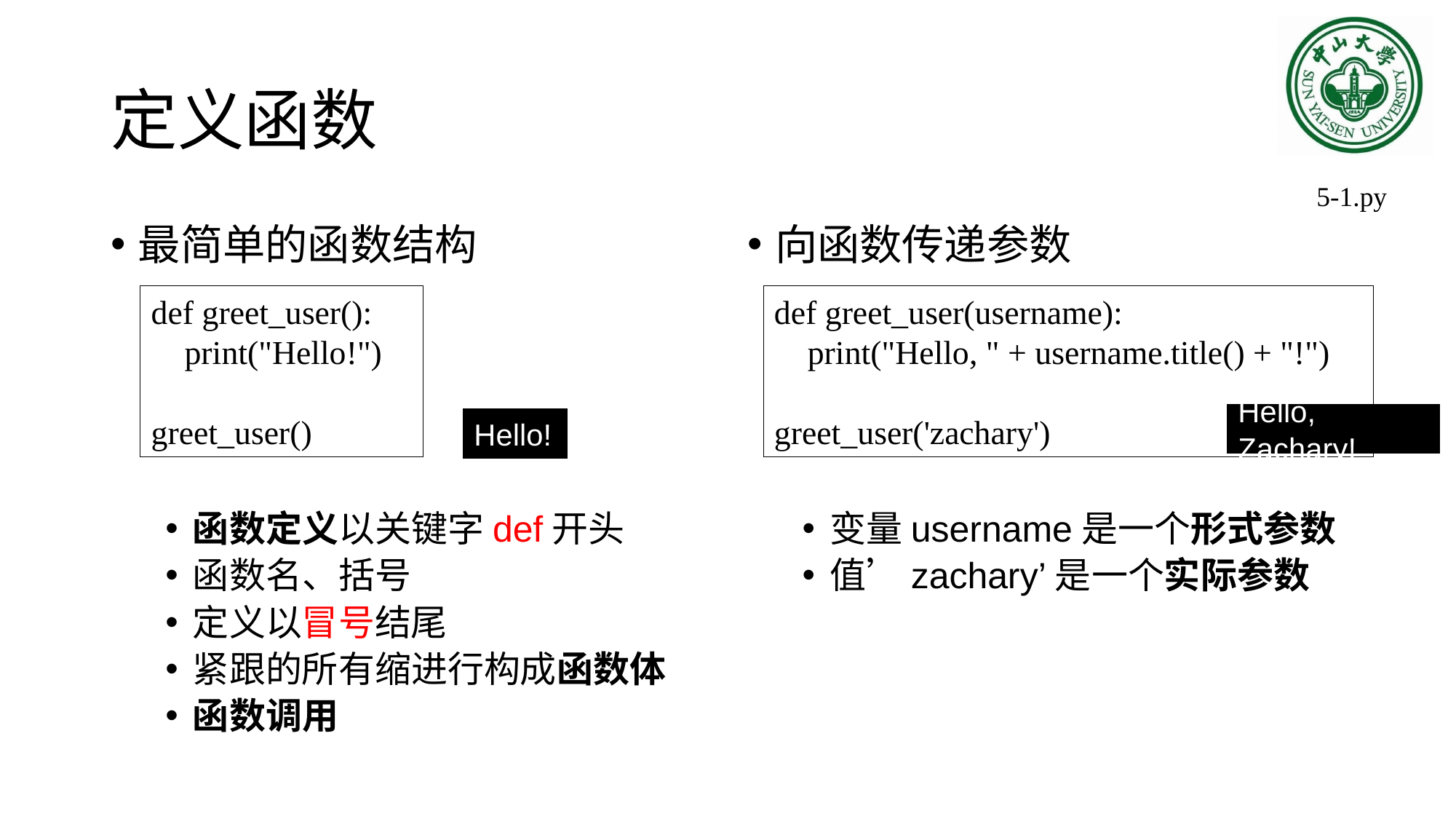

# 定义函数
5-1.py
最简单的函数结构

函数定义以关键字def开头
函数名、括号
定义以冒号结尾
紧跟的所有缩进行构成函数体
函数调用
向函数传递参数

变量username是一个形式参数
值’zachary’是一个实际参数
def greet_user():
    print("Hello!")

greet_user()
def greet_user(username):
    print("Hello, " + username.title() + "!")

greet_user('zachary')
Hello, Zachary!
Hello!